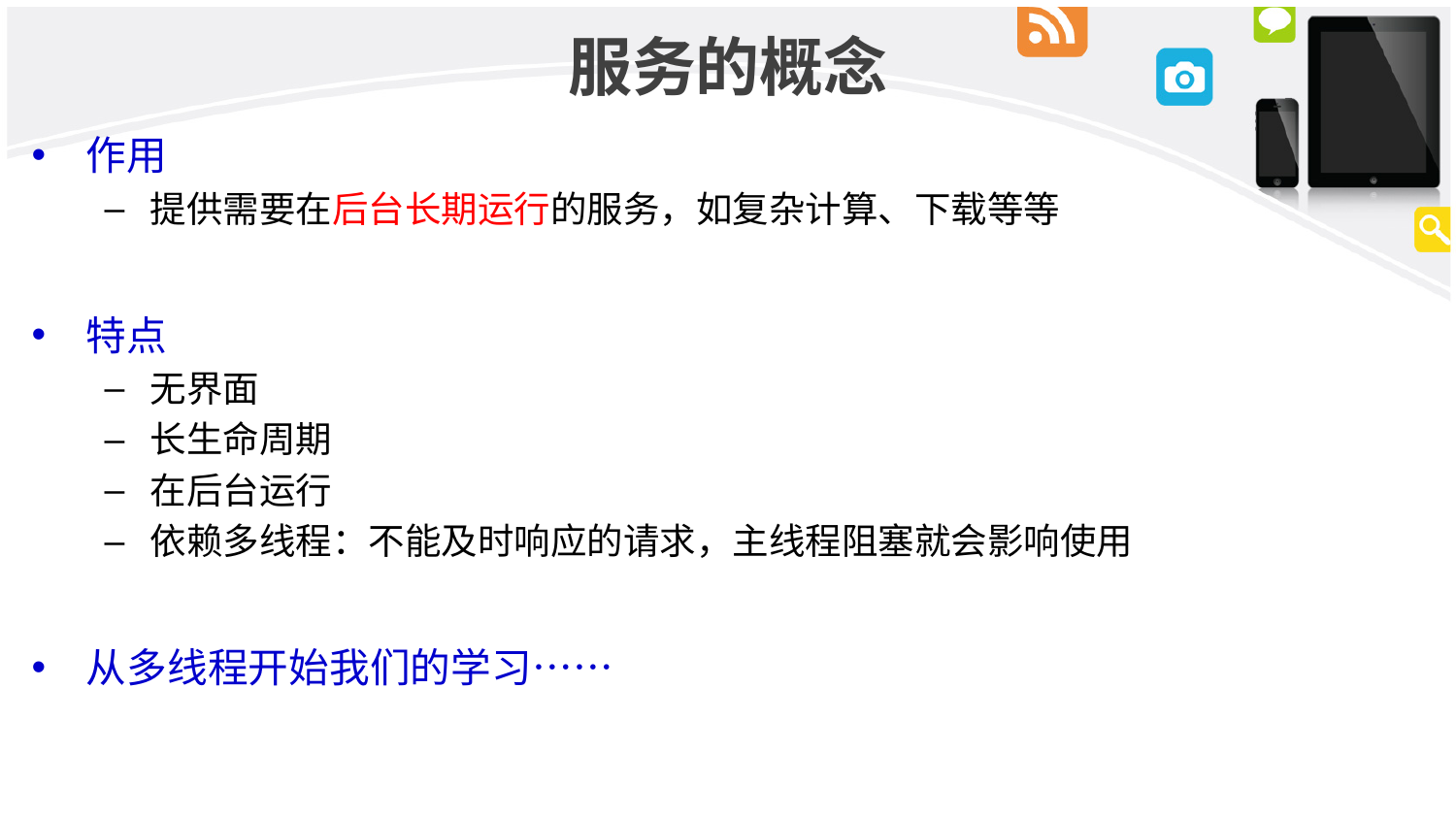

# 服务的概念
作用
提供需要在后台长期运行的服务，如复杂计算、下载等等

特点
无界面
长生命周期
在后台运行
依赖多线程：不能及时响应的请求，主线程阻塞就会影响使用

从多线程开始我们的学习……